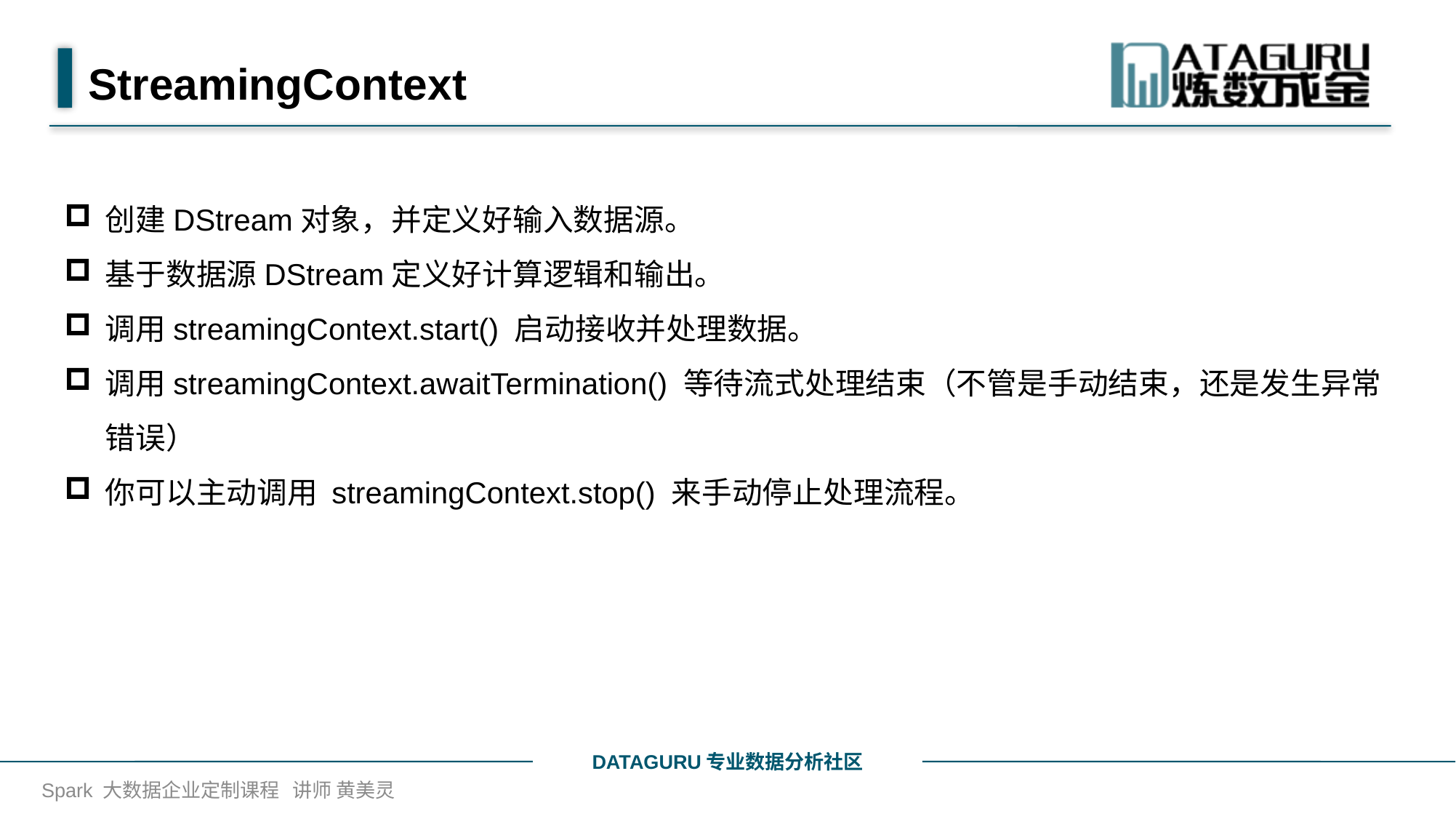

# StreamingContext
创建DStream对象，并定义好输入数据源。
基于数据源DStream定义好计算逻辑和输出。
调用streamingContext.start() 启动接收并处理数据。
调用streamingContext.awaitTermination() 等待流式处理结束（不管是手动结束，还是发生异常错误）
你可以主动调用 streamingContext.stop() 来手动停止处理流程。